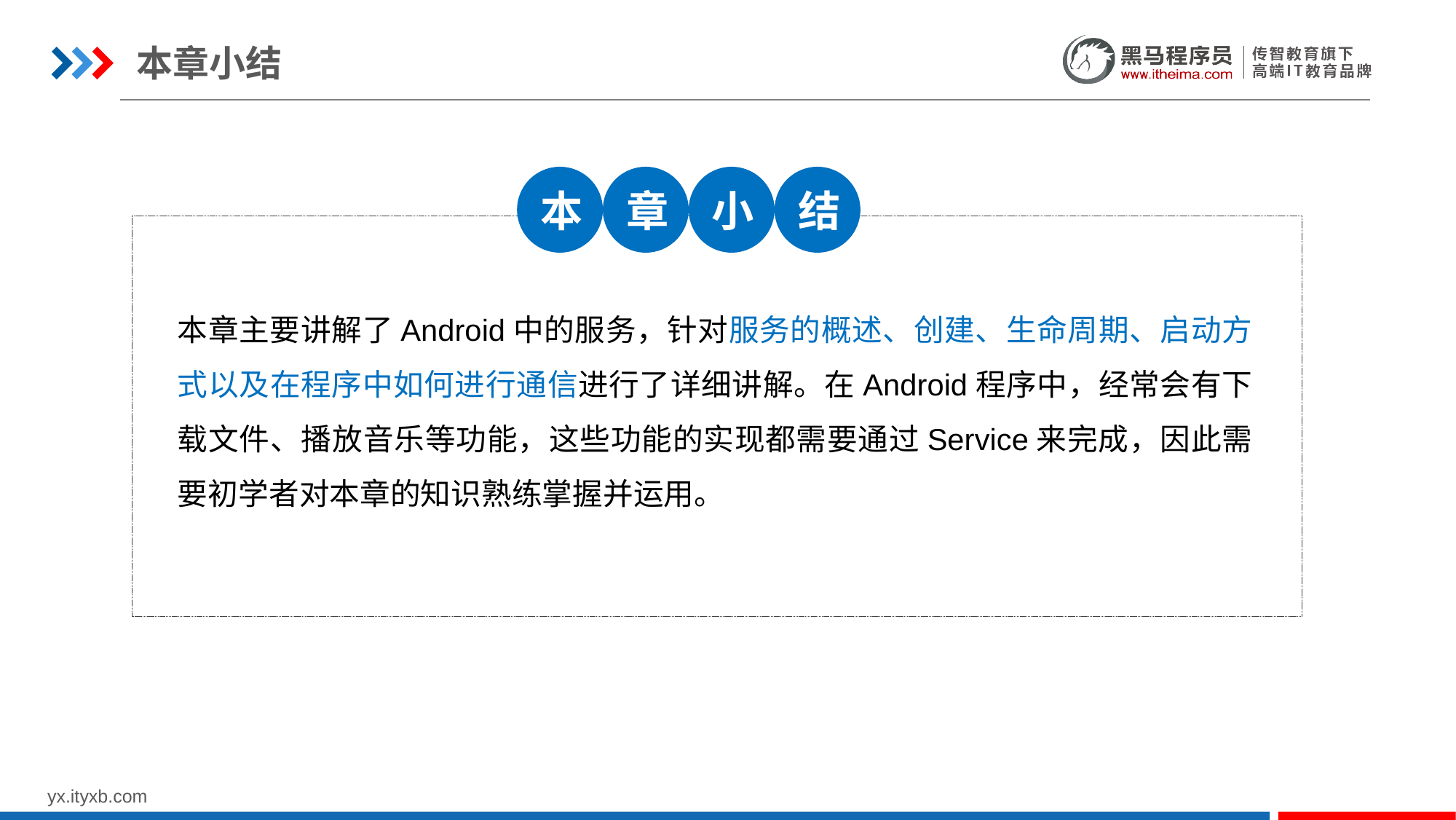

本章小结
本
章
小
结

本章主要讲解了Android中的服务，针对服务的概述、创建、生命周期、启动方式以及在程序中如何进行通信进行了详细讲解。在Android程序中，经常会有下载文件、播放音乐等功能，这些功能的实现都需要通过Service来完成，因此需要初学者对本章的知识熟练掌握并运用。